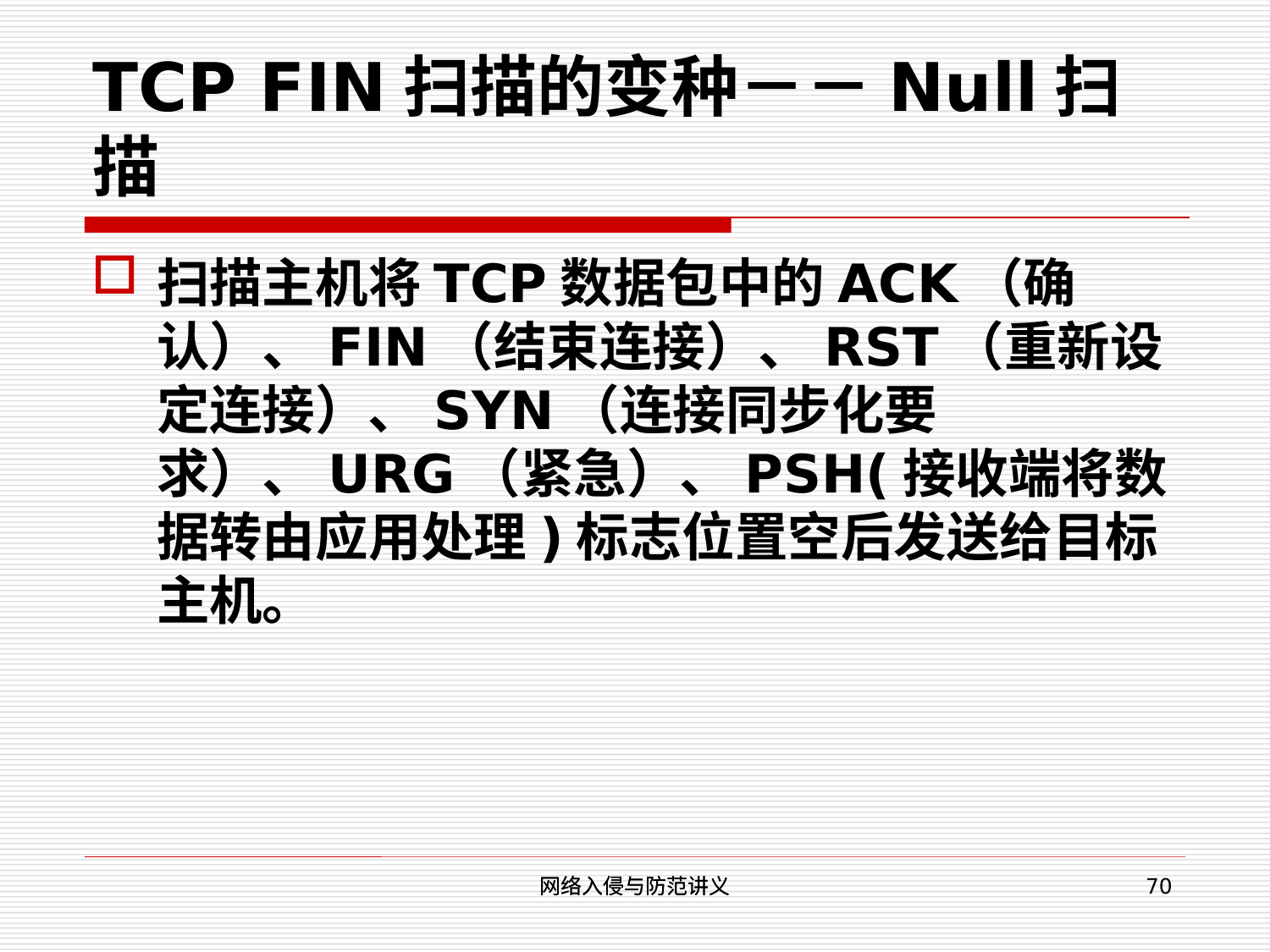

# TCP FIN扫描的变种－－Null扫描
扫描主机将TCP数据包中的ACK（确认）、FIN（结束连接）、RST（重新设定连接）、SYN（连接同步化要求）、URG（紧急）、PSH(接收端将数据转由应用处理)标志位置空后发送给目标主机。

网络入侵与防范讲义
网络入侵与防范讲义
70
70